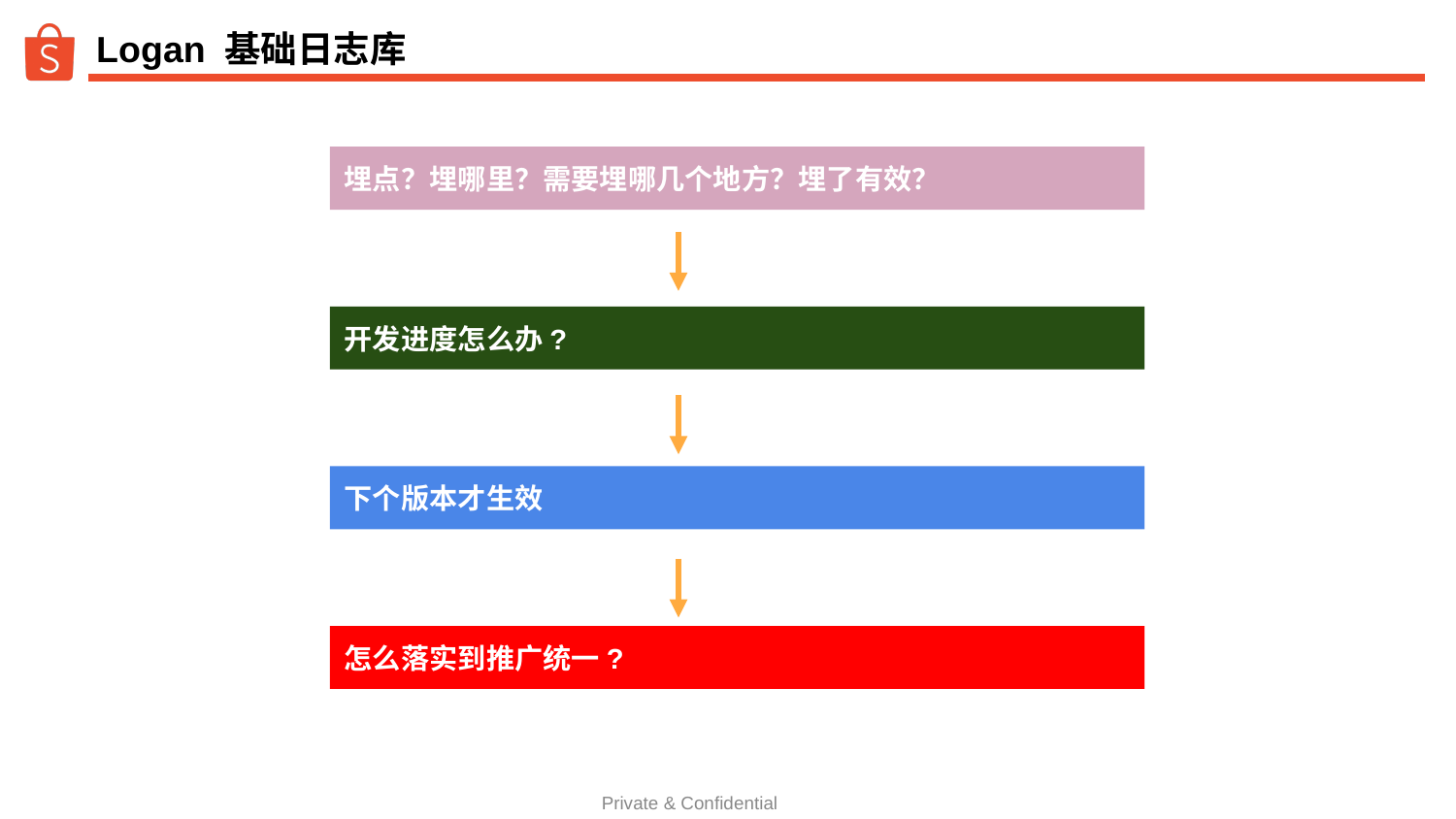

# Logan 基础日志库
埋点？埋哪里？需要埋哪几个地方？埋了有效？
开发进度怎么办?

下个版本才生效
怎么落实到推广统一?
Private & Confidential